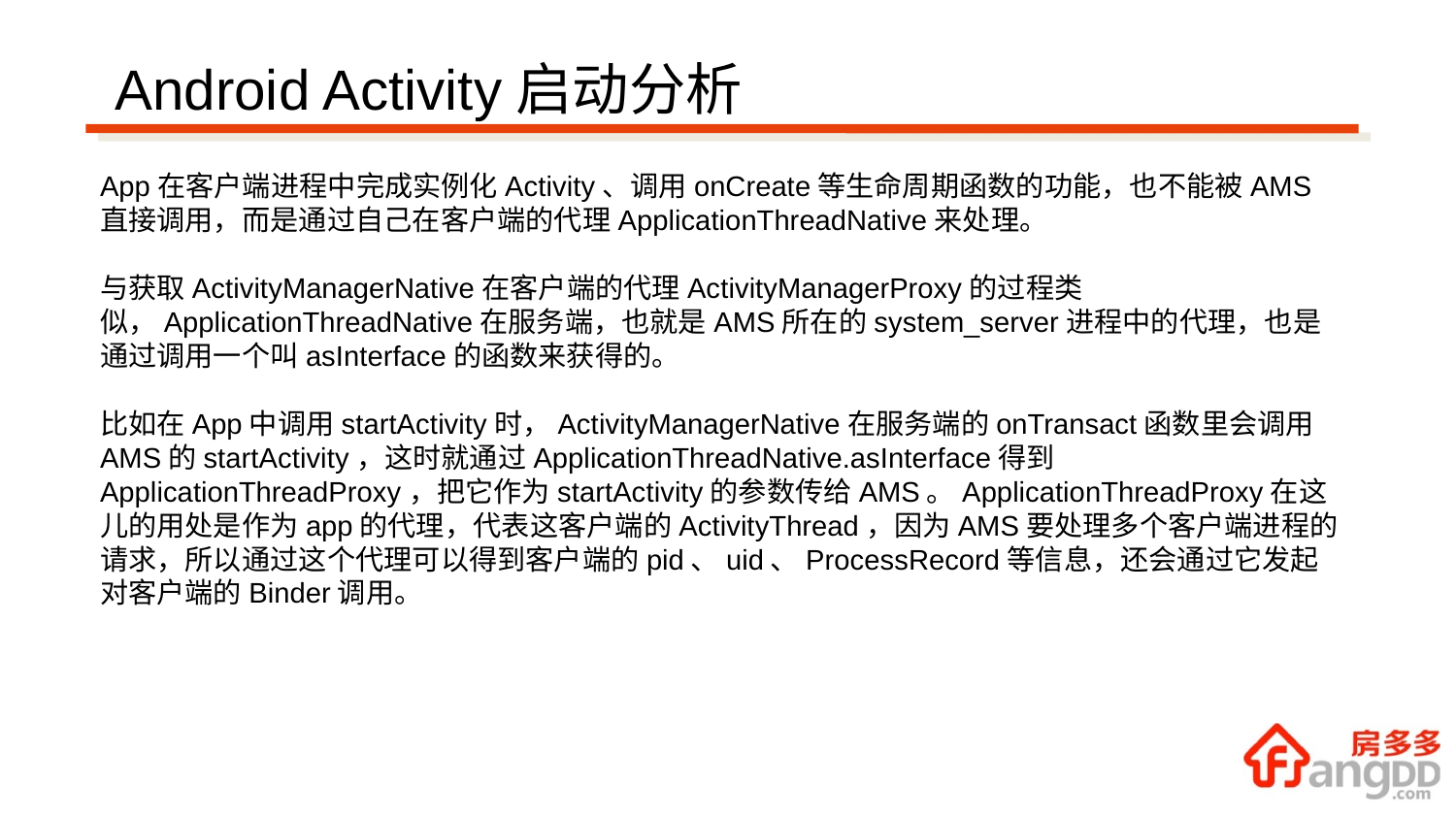

Android Activity启动分析

App在客户端进程中完成实例化Activity、调用onCreate等生命周期函数的功能，也不能被AMS直接调用，而是通过自己在客户端的代理ApplicationThreadNative来处理。

与获取ActivityManagerNative在客户端的代理ActivityManagerProxy的过程类似，ApplicationThreadNative在服务端，也就是AMS所在的system_server进程中的代理，也是通过调用一个叫asInterface的函数来获得的。

比如在App中调用startActivity时，ActivityManagerNative在服务端的onTransact函数里会调用AMS的startActivity，这时就通过ApplicationThreadNative.asInterface得到ApplicationThreadProxy，把它作为startActivity的参数传给AMS。ApplicationThreadProxy在这儿的用处是作为app的代理，代表这客户端的ActivityThread，因为AMS要处理多个客户端进程的请求，所以通过这个代理可以得到客户端的pid、uid、ProcessRecord等信息，还会通过它发起对客户端的Binder调用。